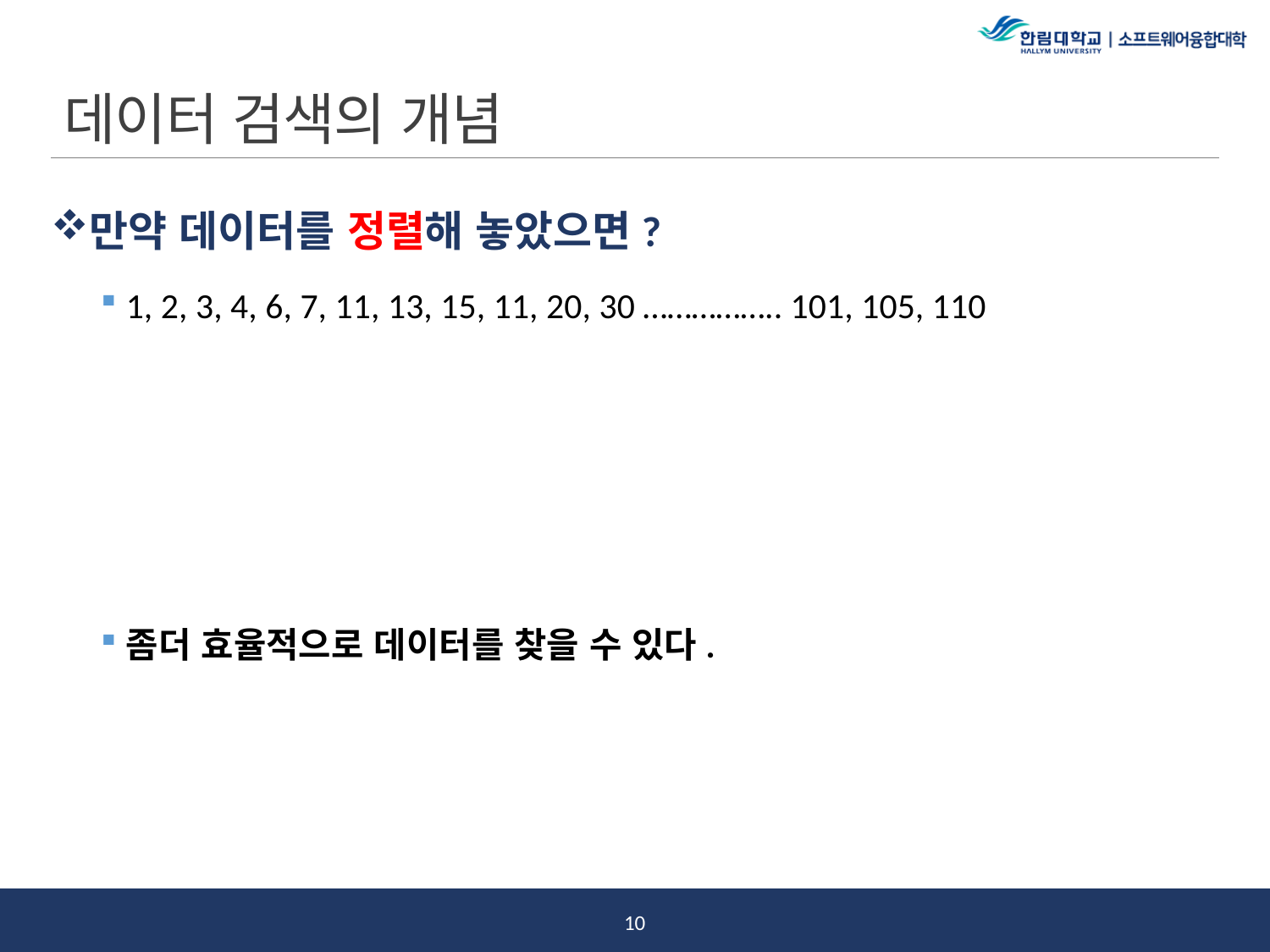

# 데이터 검색의 개념
만약 데이터를 정렬해 놓았으면?
1, 2, 3, 4, 6, 7, 11, 13, 15, 11, 20, 30 …………….. 101, 105, 110

좀더 효율적으로 데이터를 찾을 수 있다.
10